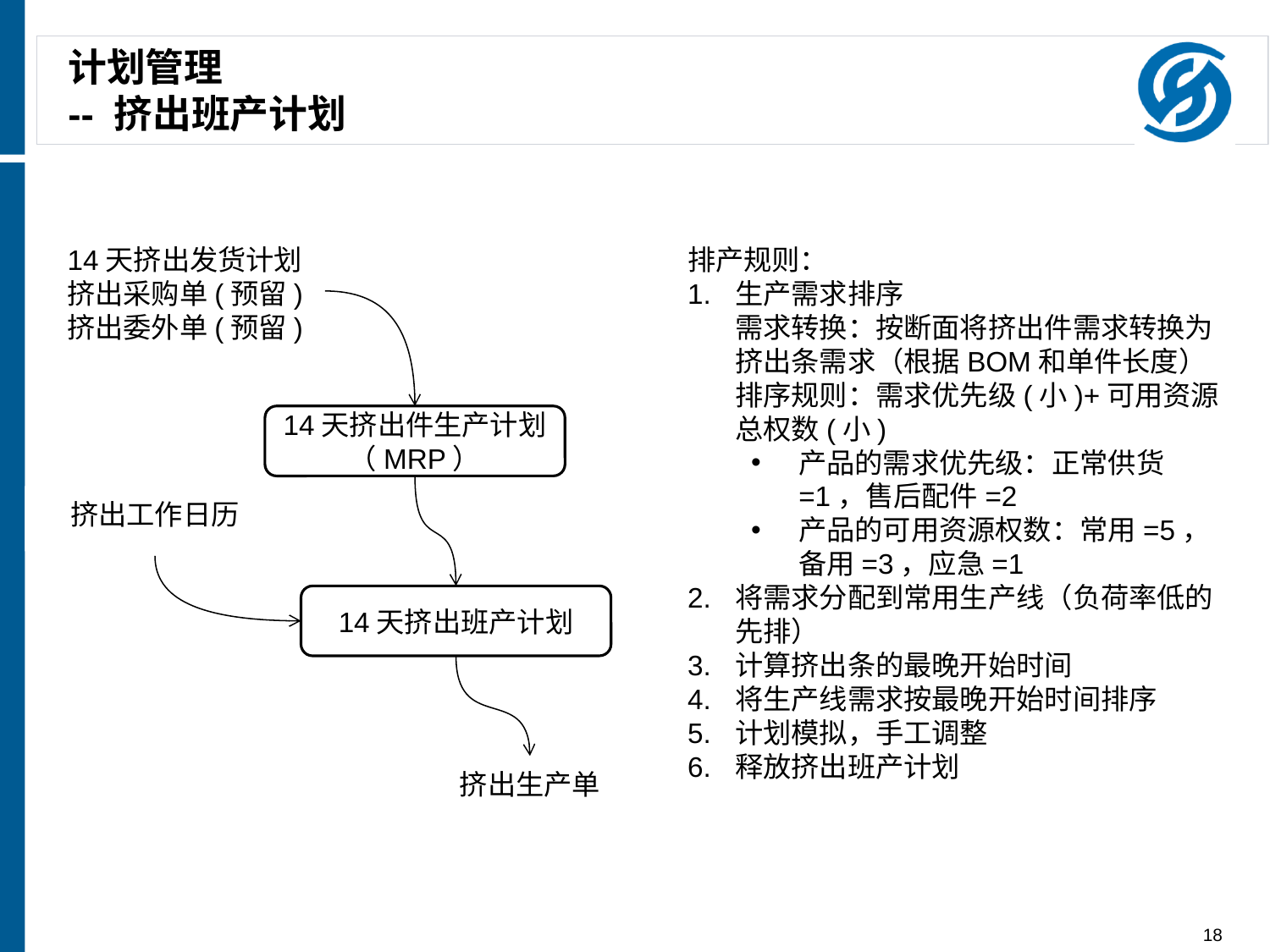

# 计划管理 -- 挤出班产计划

14天挤出发货计划
挤出采购单(预留)
挤出委外单(预留)
排产规则：
生产需求排序
	需求转换：按断面将挤出件需求转换为挤出条需求（根据BOM和单件长度）
	排序规则：需求优先级(小)+可用资源总权数(小)
产品的需求优先级：正常供货=1，售后配件=2
产品的可用资源权数：常用=5，备用=3，应急=1
将需求分配到常用生产线（负荷率低的先排）
计算挤出条的最晚开始时间
将生产线需求按最晚开始时间排序
计划模拟，手工调整
释放挤出班产计划
14天挤出件生产计划（MRP）
挤出工作日历
14天挤出班产计划
挤出生产单
18